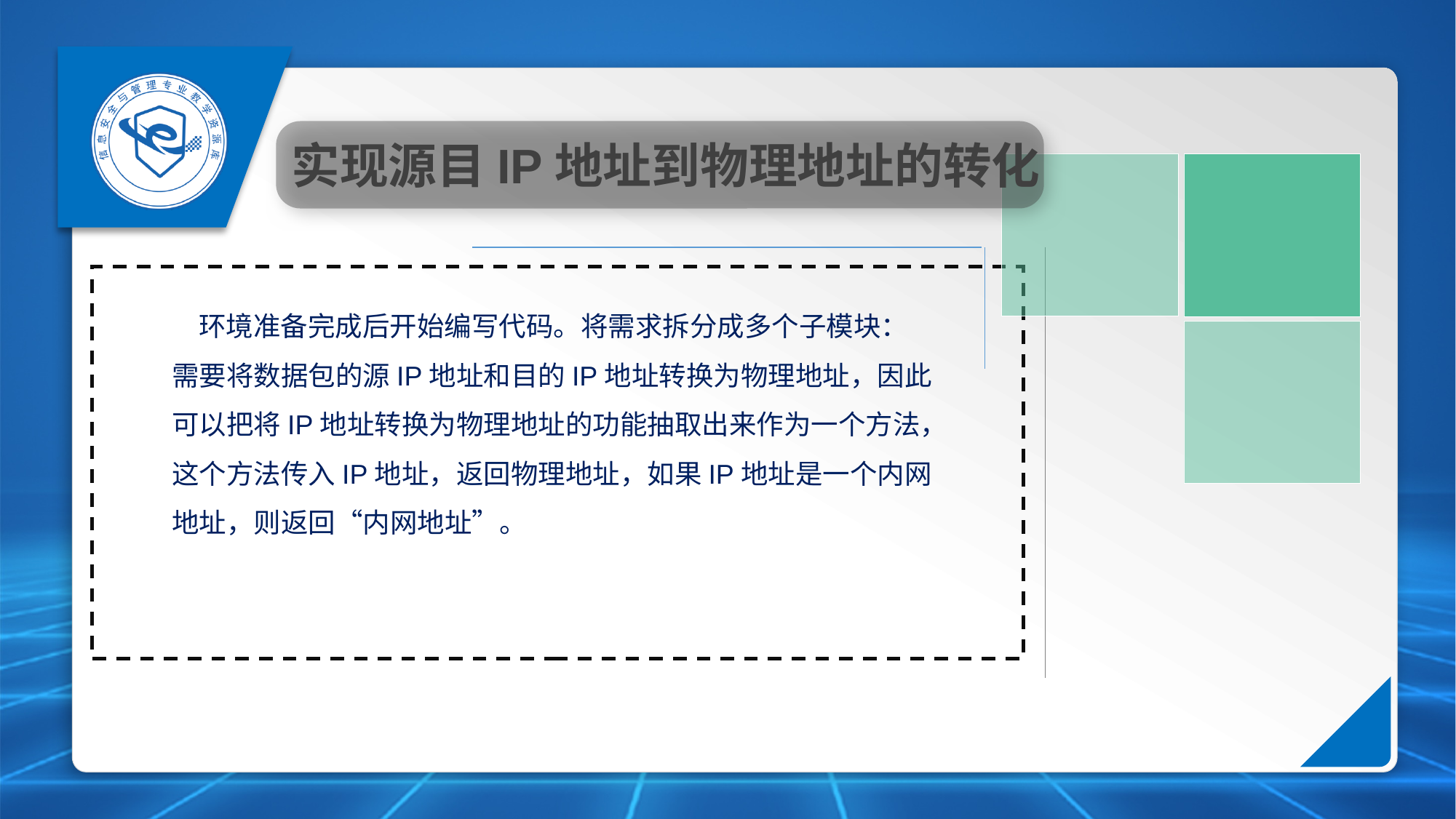

实现源目IP地址到物理地址的转化

环境准备完成后开始编写代码。将需求拆分成多个子模块：需要将数据包的源IP地址和目的IP地址转换为物理地址，因此可以把将IP地址转换为物理地址的功能抽取出来作为一个方法，这个方法传入IP地址，返回物理地址，如果IP地址是一个内网地址，则返回“内网地址”。